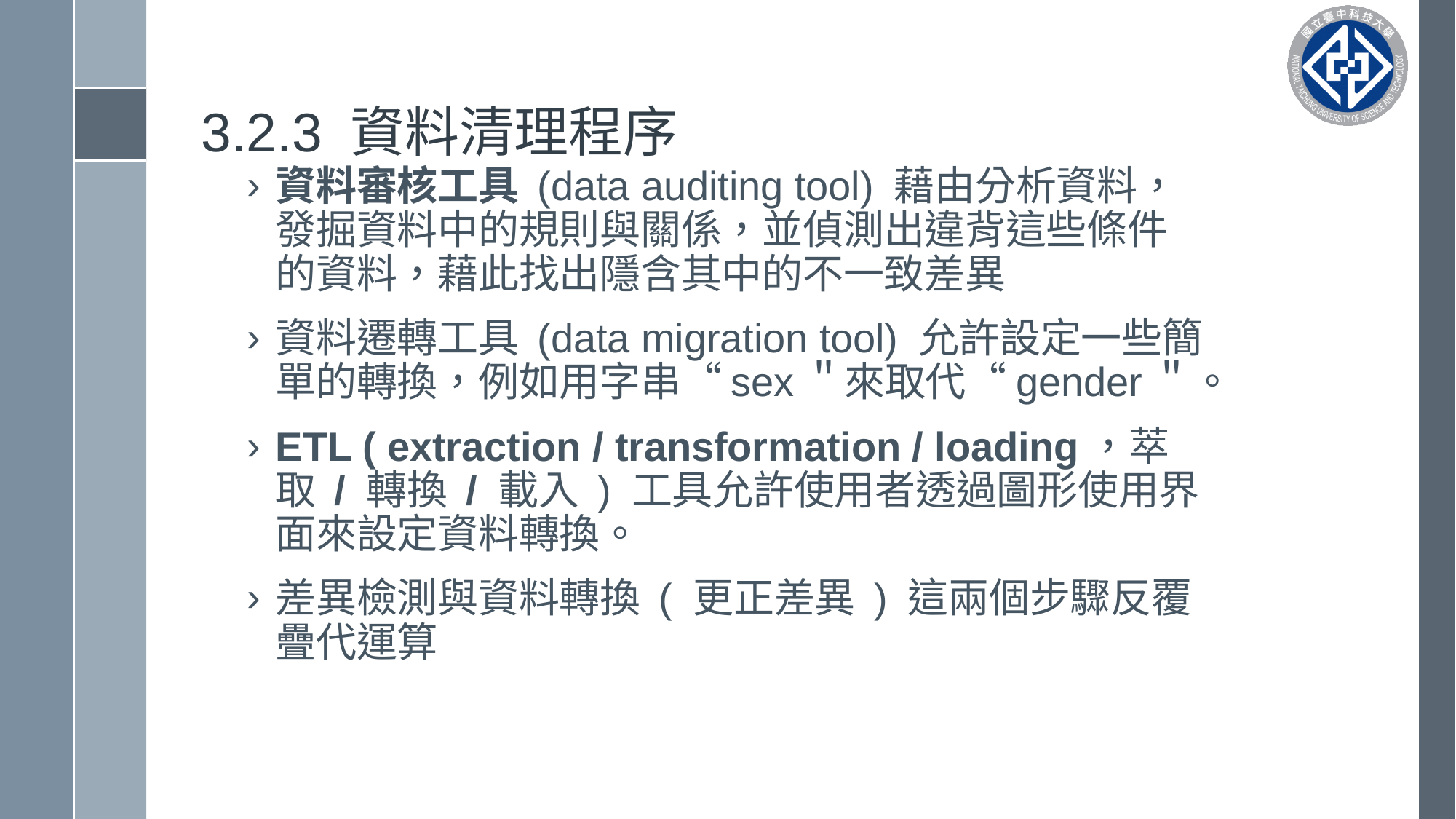

# 3.2.3 資料清理程序
資料審核工具 (data auditing tool) 藉由分析資料，發掘資料中的規則與關係，並偵測出違背這些條件的資料，藉此找出隱含其中的不一致差異
資料遷轉工具 (data migration tool) 允許設定一些簡單的轉換，例如用字串“sex＂來取代“gender＂。
ETL ( extraction / transformation / loading，萃取 / 轉換 / 載入 ) 工具允許使用者透過圖形使用界面來設定資料轉換。
差異檢測與資料轉換 ( 更正差異 ) 這兩個步驟反覆疊代運算